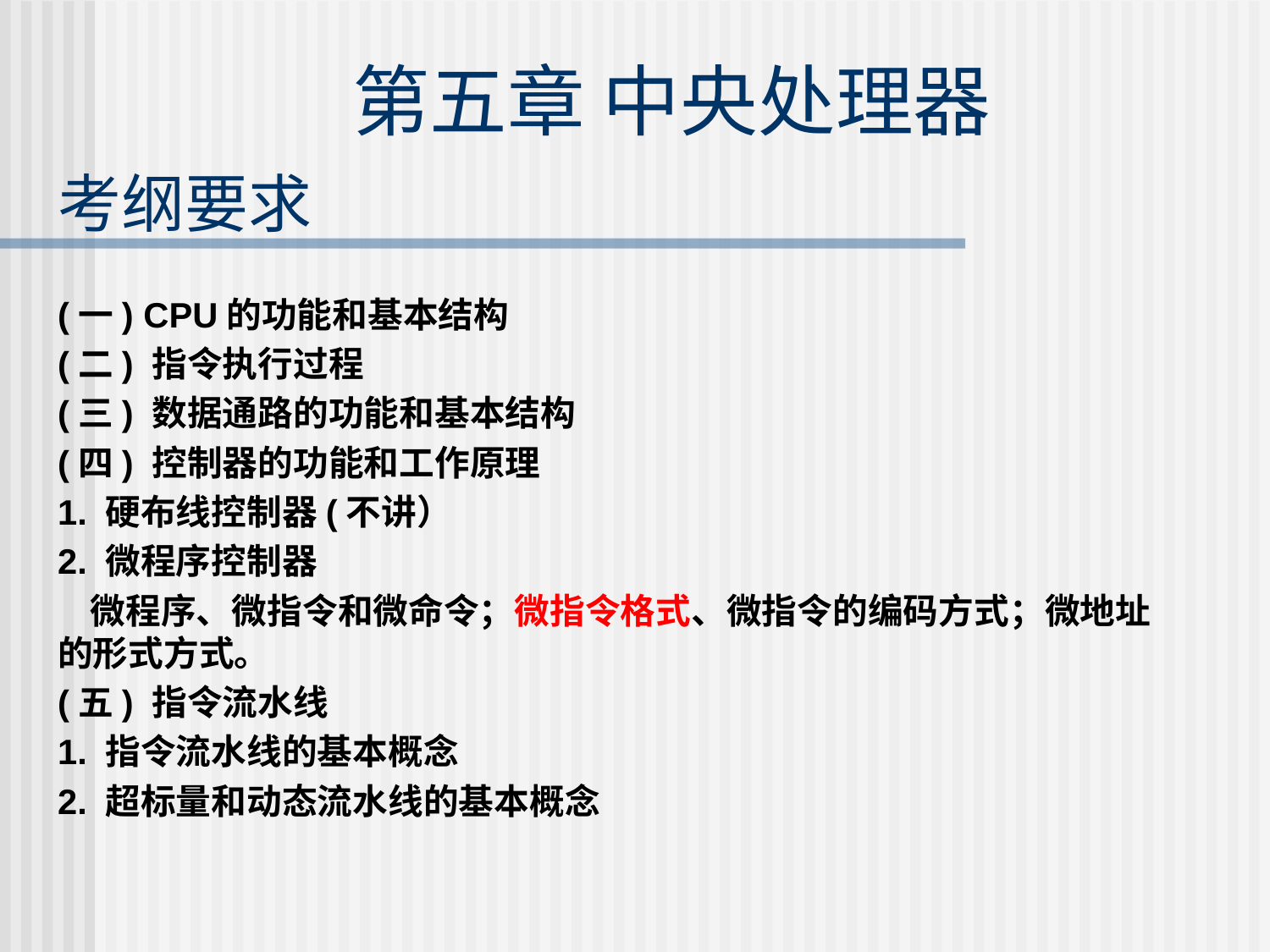

第五章 中央处理器
# 考纲要求
(一) CPU的功能和基本结构
(二) 指令执行过程
(三) 数据通路的功能和基本结构
(四) 控制器的功能和工作原理
1. 硬布线控制器(不讲）
2. 微程序控制器
   微程序、微指令和微命令；微指令格式、微指令的编码方式；微地址的形式方式。
(五) 指令流水线
1. 指令流水线的基本概念
2. 超标量和动态流水线的基本概念

66